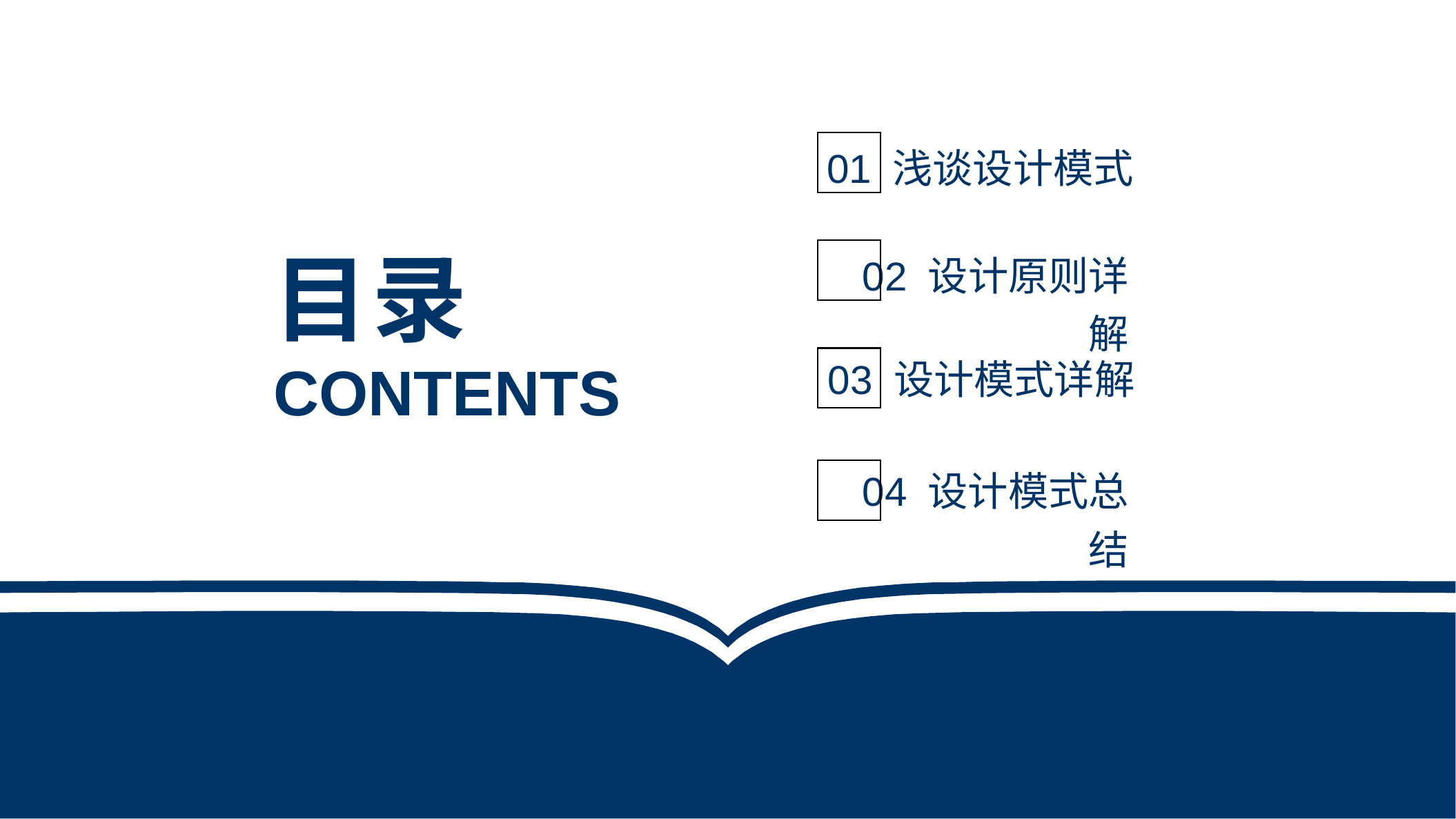

01 浅谈设计模式

目录
02 设计原则详解

CONTENTS
03 设计模式详解

04 设计模式总结